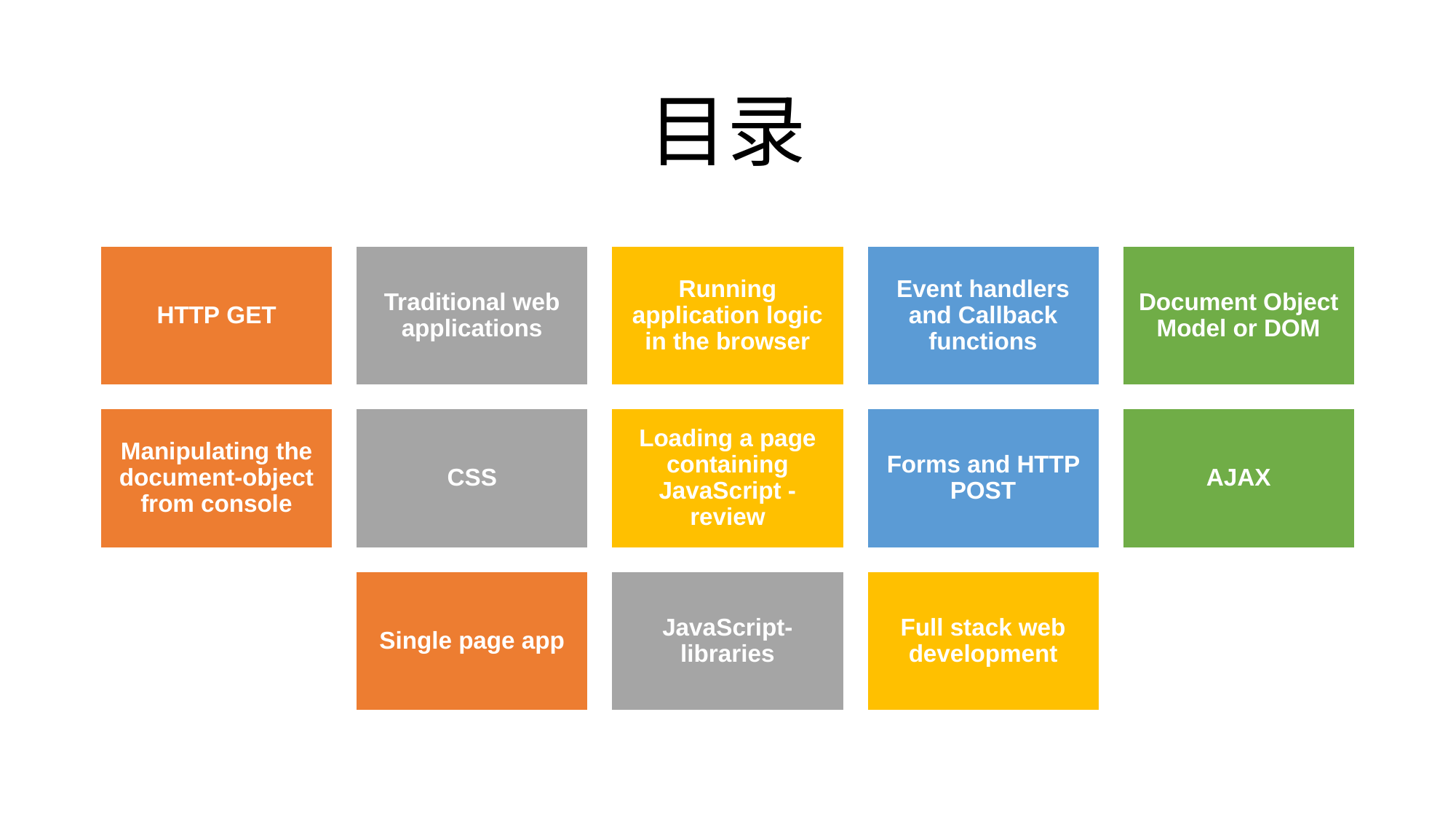

# 目录
HTTP GET
Traditional web applications
Running application logic in the browser
Event handlers and Callback functions
Document Object Model or DOM
Manipulating the document-object from console
CSS
Loading a page containing JavaScript - review
Forms and HTTP POST
AJAX
Single page app
JavaScript-libraries
Full stack web development